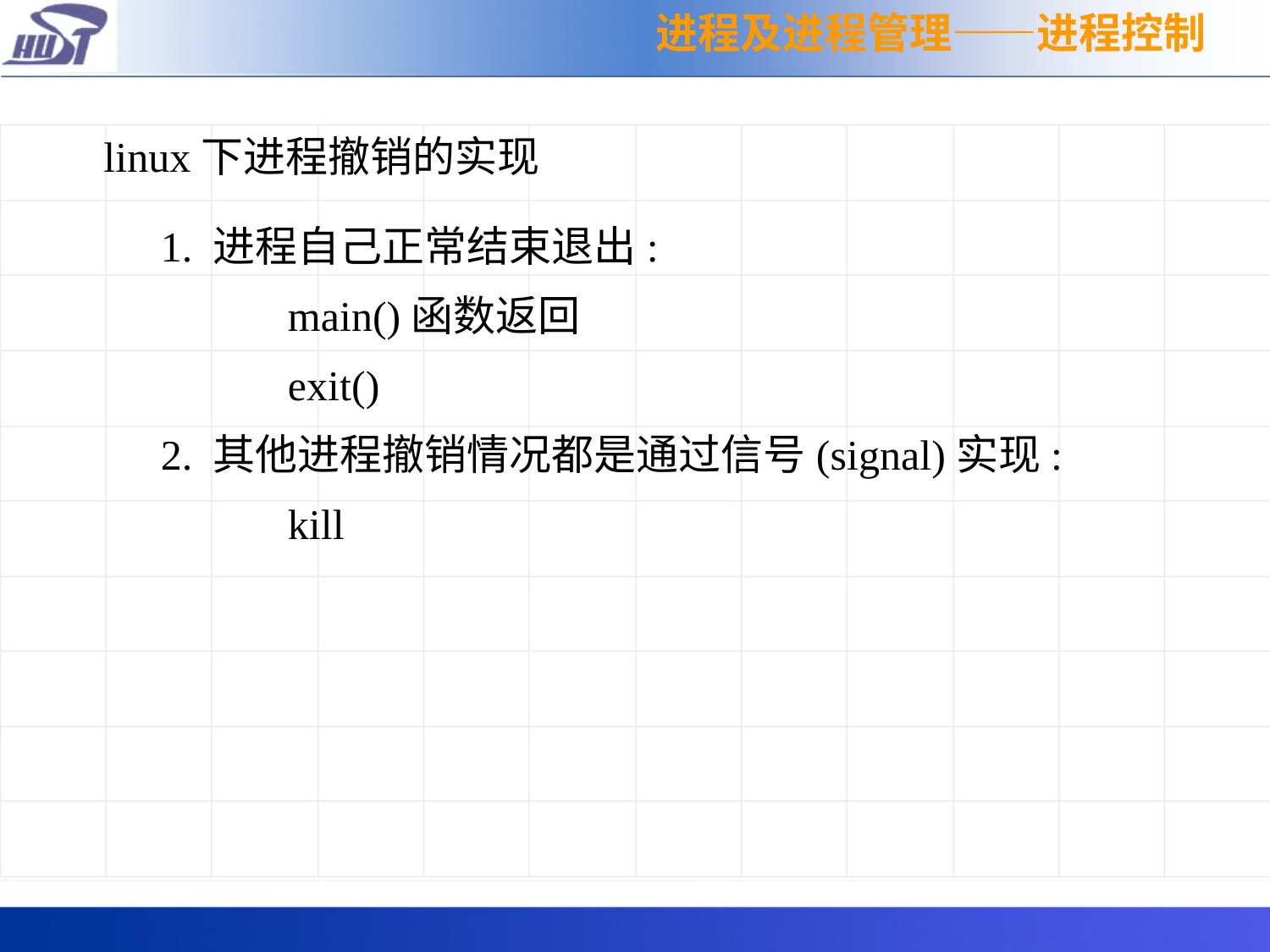

进程及进程管理——进程控制
linux下进程撤销的实现
1. 进程自己正常结束退出:
	main()函数返回
	exit()
2. 其他进程撤销情况都是通过信号(signal)实现:
	kill